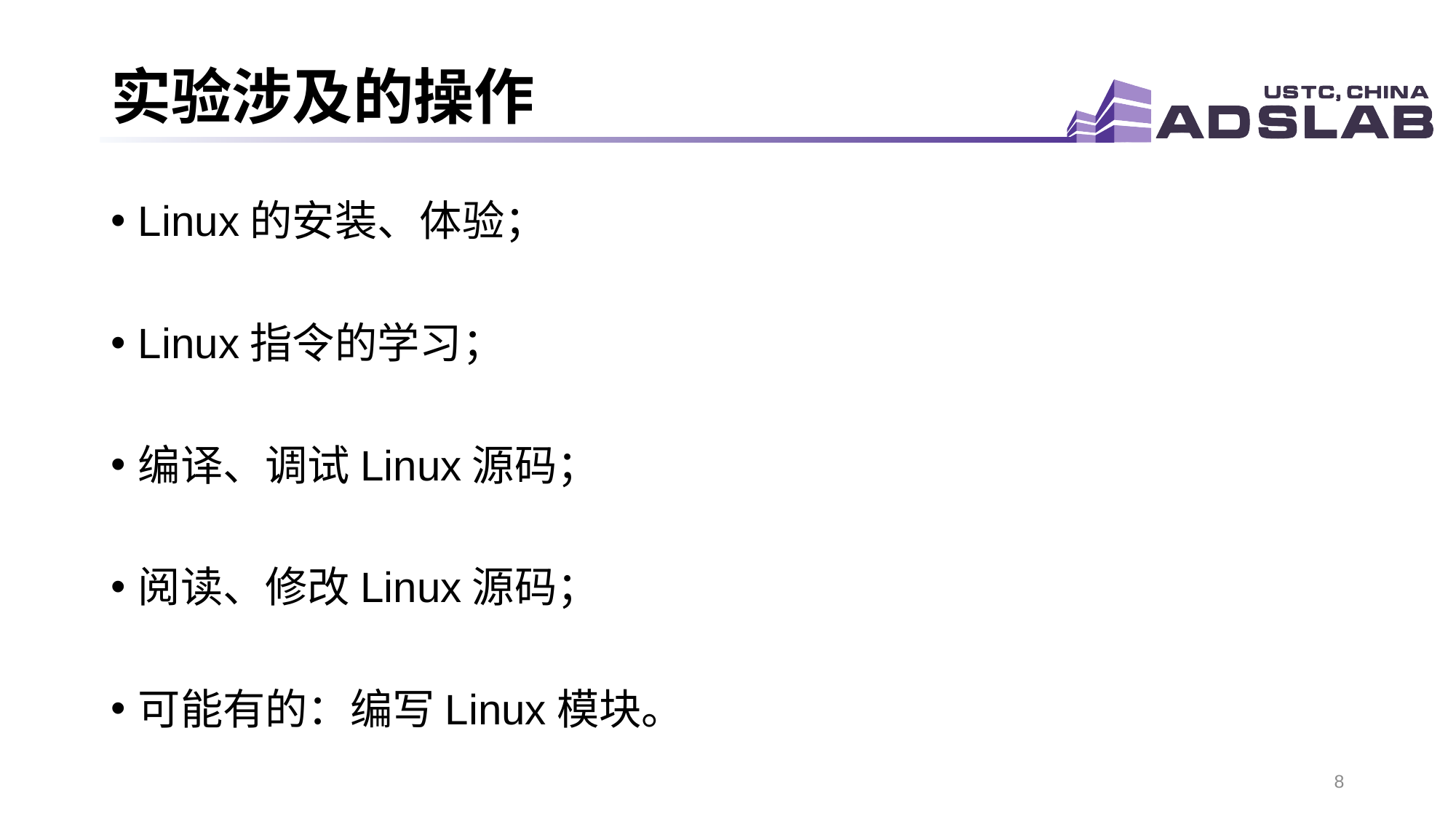

# 实验涉及的操作
Linux的安装、体验；

Linux指令的学习；

编译、调试Linux源码；

阅读、修改Linux源码；

可能有的：编写Linux模块。

8